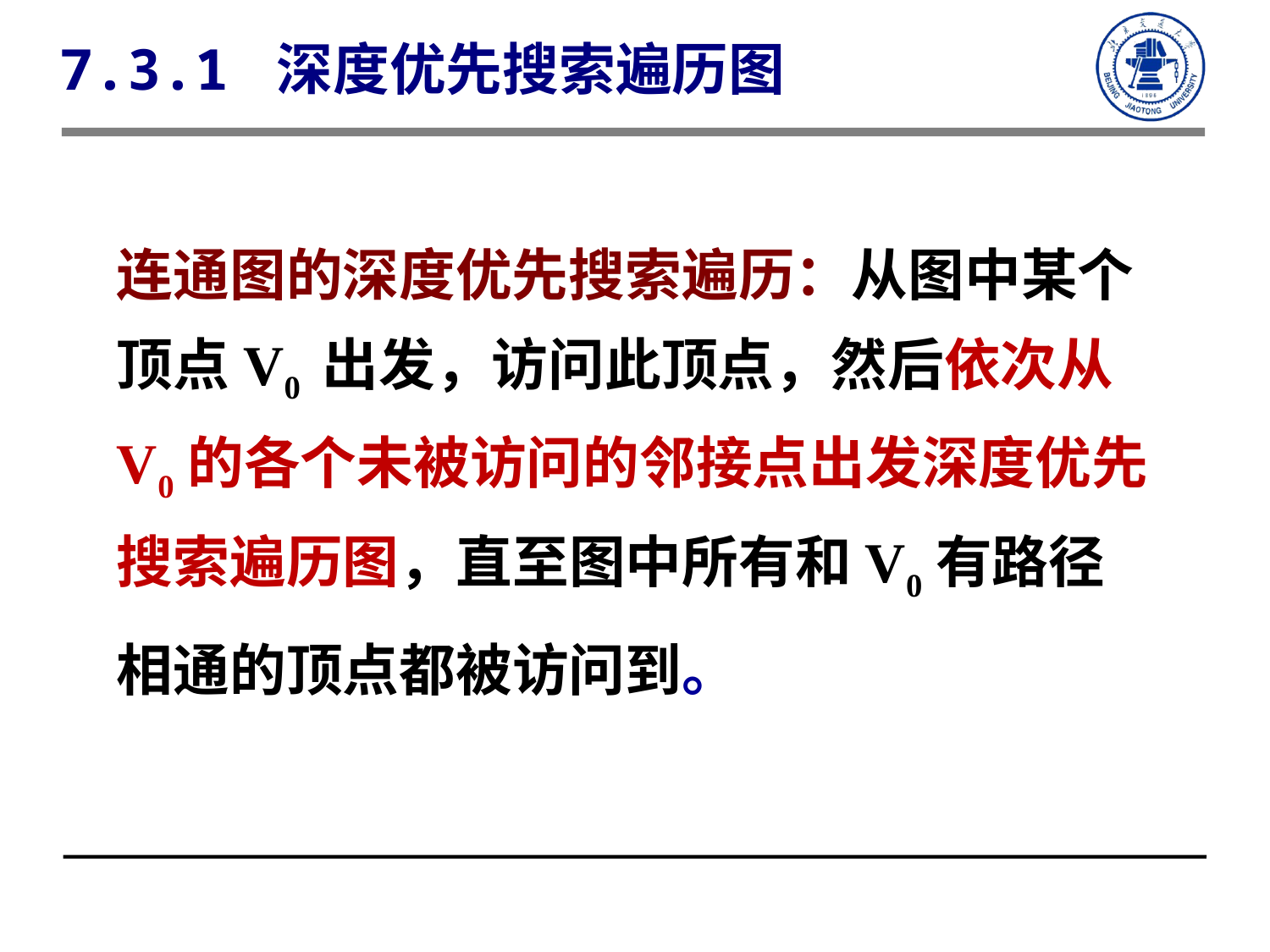

7.3.1 深度优先搜索遍历图
连通图的深度优先搜索遍历：从图中某个顶点V0 出发，访问此顶点，然后依次从V0的各个未被访问的邻接点出发深度优先搜索遍历图，直至图中所有和V0有路径相通的顶点都被访问到。